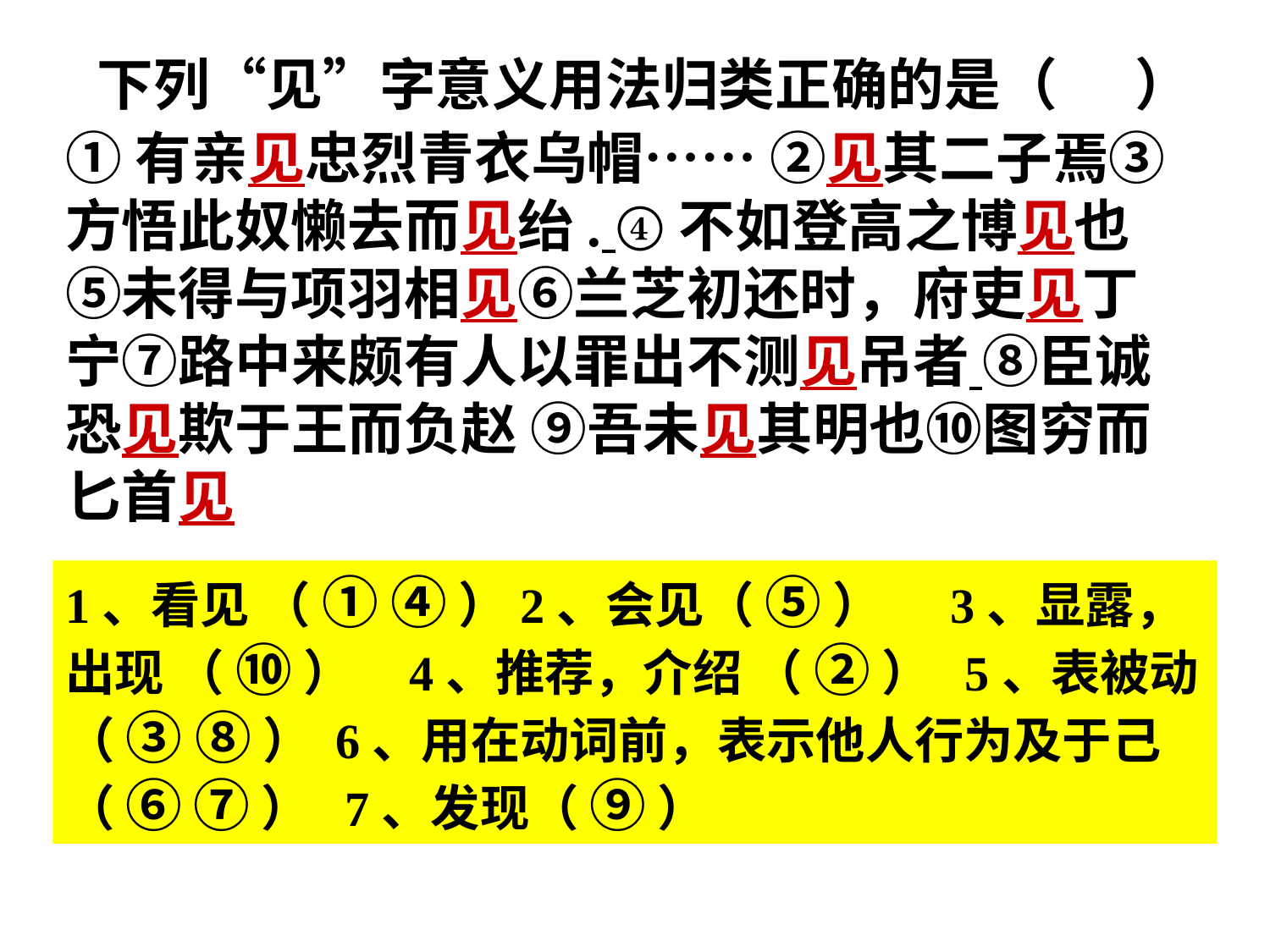

下列“见”字意义用法归类正确的是（      ）

①有亲见忠烈青衣乌帽…… ②见其二子焉③方悟此奴懒去而见绐. ④不如登高之博见也⑤未得与项羽相见⑥兰芝初还时，府吏见丁宁⑦路中来颇有人以罪出不测见吊者 ⑧臣诚恐见欺于王而负赵 ⑨吾未见其明也⑩图穷而匕首见

1、看见 （ ① ④ ）2、会见（ ⑤ ）     3、显露，出现 （ ⑩ ）    4、推荐，介绍 （ ② ）  5、表被动 （ ③ ⑧ ） 6、用在动词前，表示他人行为及于己 （ ⑥ ⑦ ）  7、发现（ ⑨ ）
1、看见 2、会见     3、显露，出现     4、推荐，介绍   5、表被动  6、用在动词前，表示他人行为及于己   7、发现